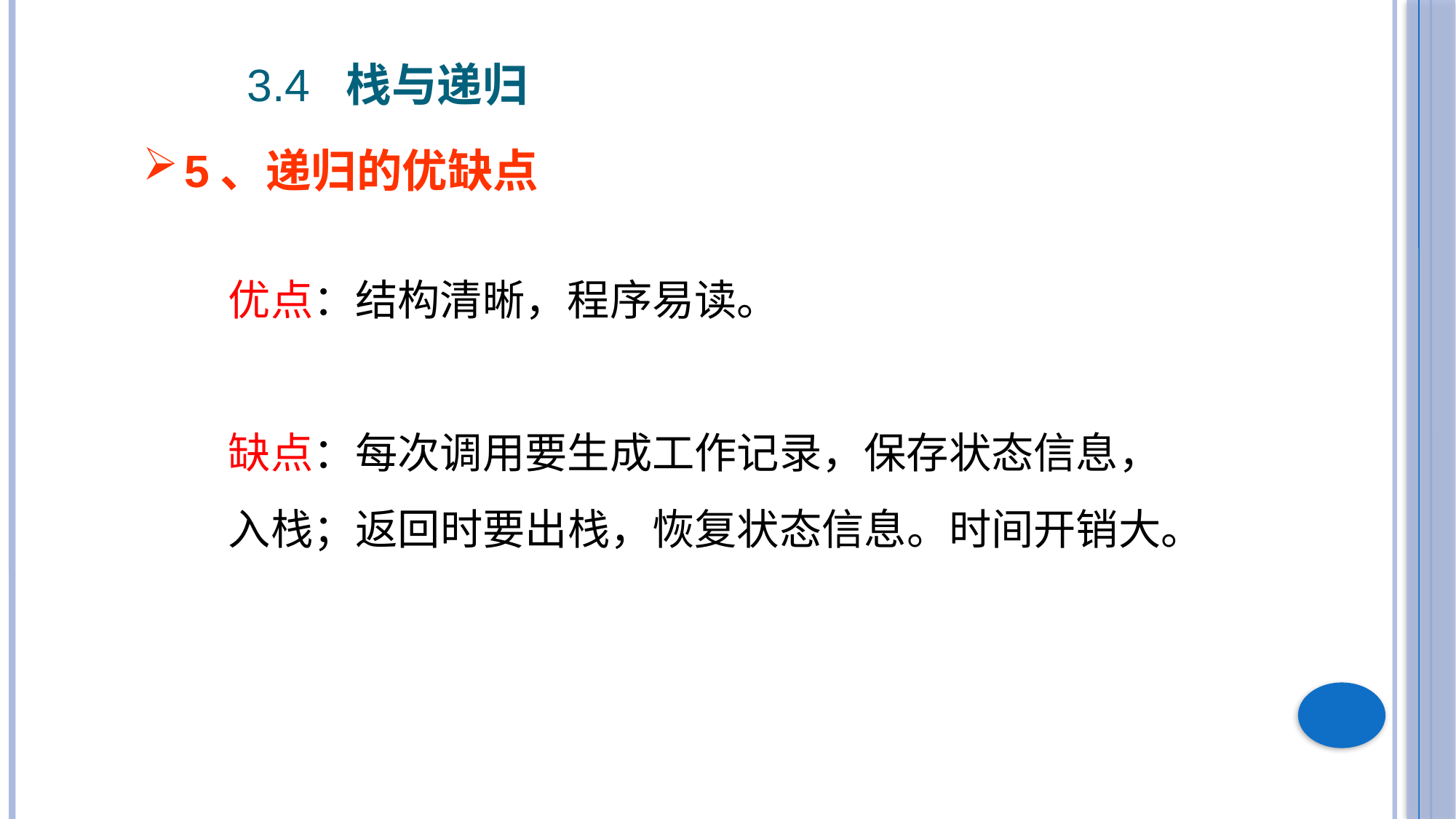

3.4  栈与递归
5、递归的优缺点
优点：结构清晰，程序易读。

缺点：每次调用要生成工作记录，保存状态信息，
入栈；返回时要出栈，恢复状态信息。时间开销大。